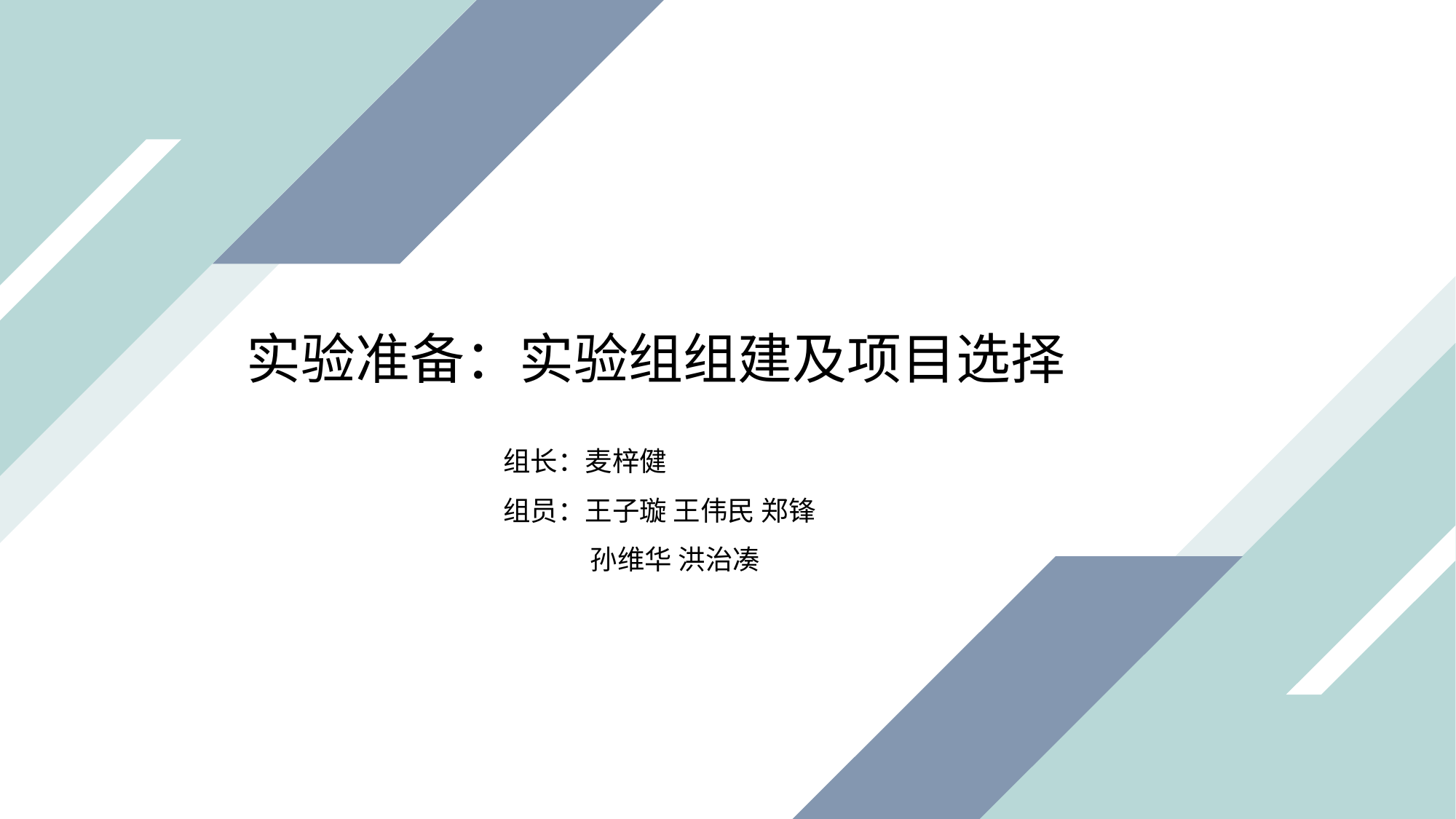

实验准备：实验组组建及项目选择

组长：麦梓健
组员：王子璇 王伟民 郑锋
             孙维华 洪治凑